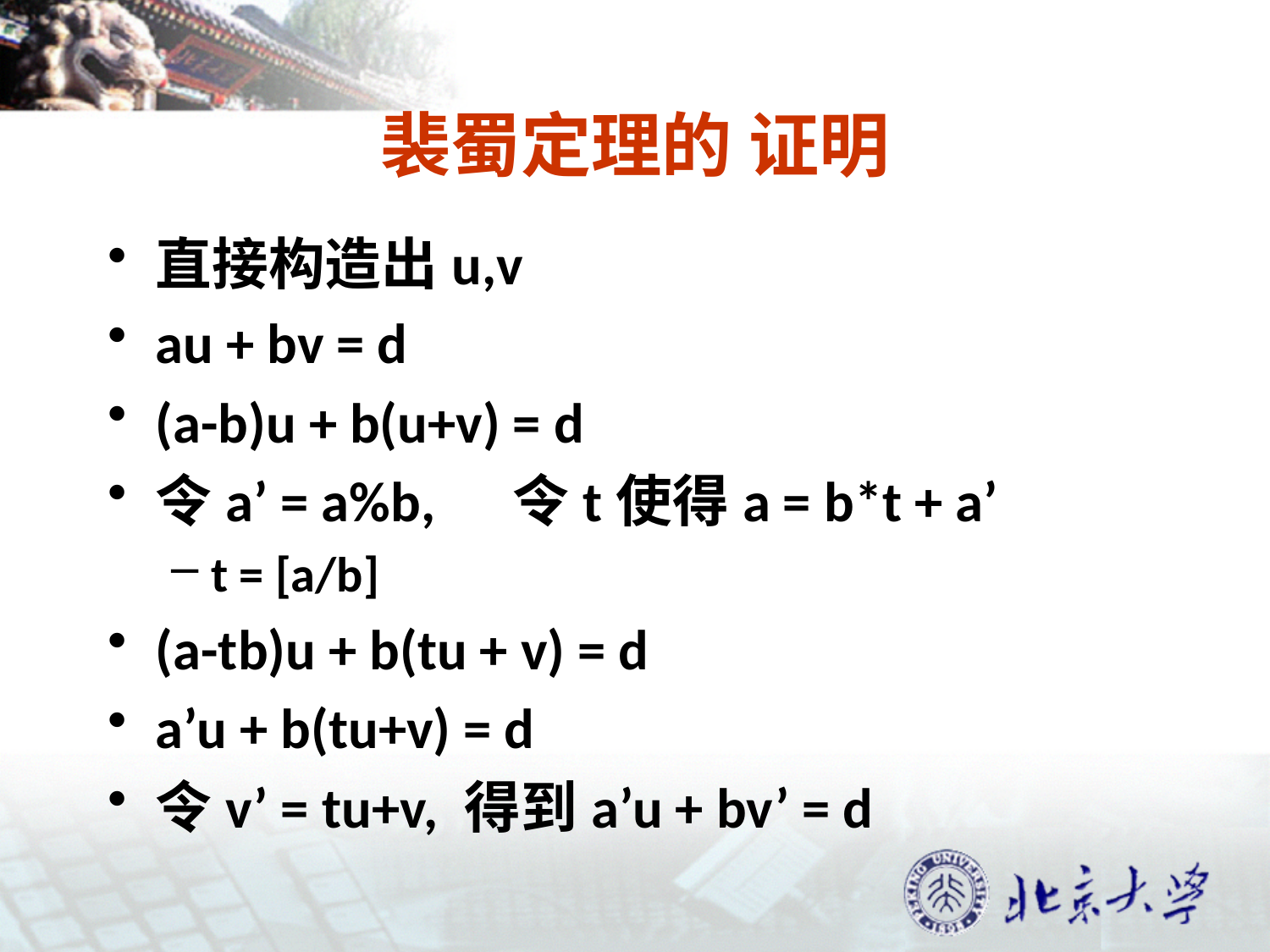

# 裴蜀定理的 证明
直接构造出u,v
au + bv = d
(a-b)u + b(u+v) = d
令a’ = a%b,     令t使得a = b*t + a’
t = [a/b]
(a-tb)u + b(tu + v) = d
a’u + b(tu+v) = d
令v’ = tu+v, 得到a’u + bv’ = d